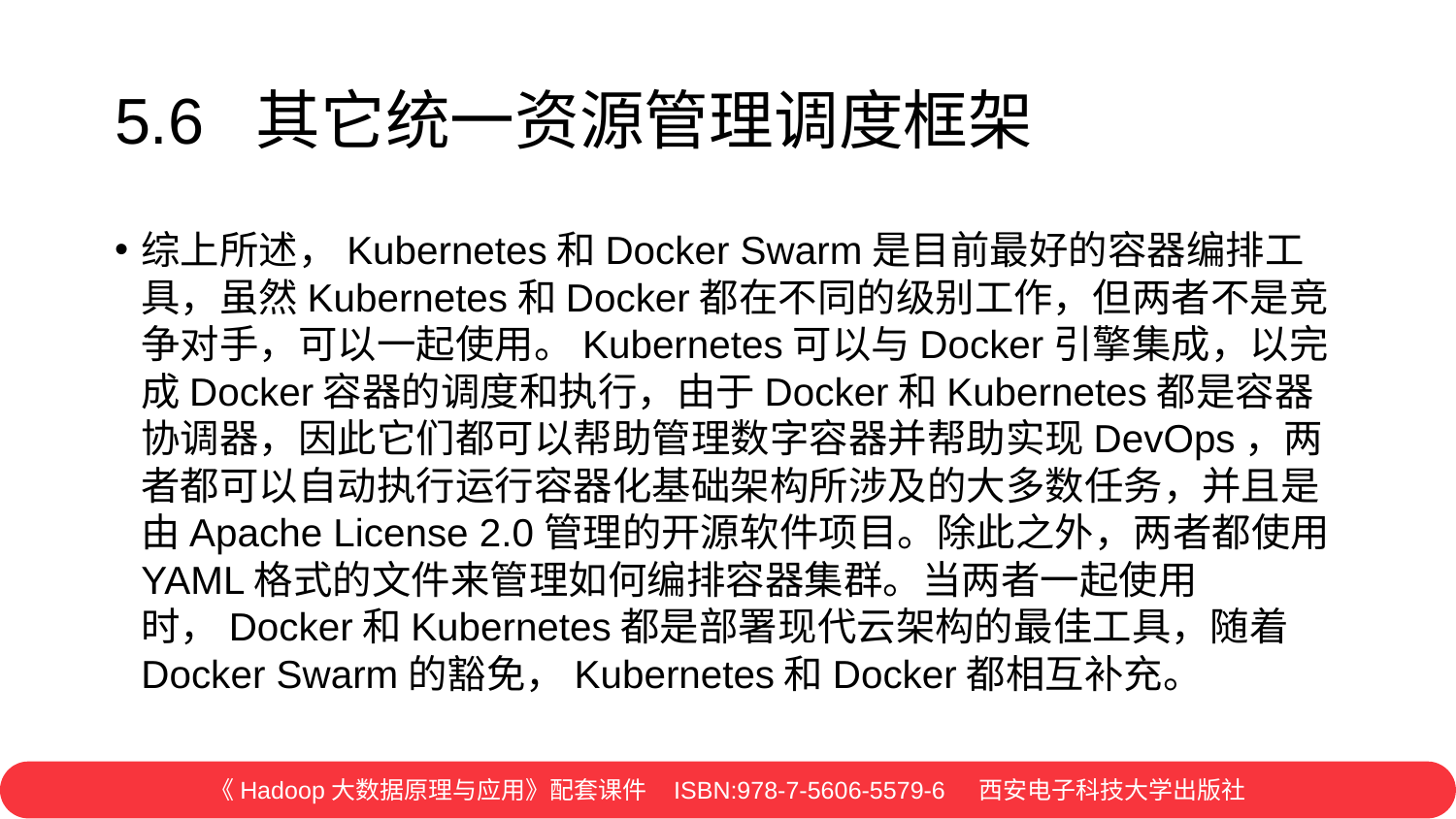

# 5.6  其它统一资源管理调度框架
综上所述，Kubernetes和Docker Swarm是目前最好的容器编排工具，虽然Kubernetes和Docker都在不同的级别工作，但两者不是竞争对手，可以一起使用。Kubernetes可以与Docker引擎集成，以完成Docker容器的调度和执行，由于Docker和Kubernetes都是容器协调器，因此它们都可以帮助管理数字容器并帮助实现DevOps，两者都可以自动执行运行容器化基础架构所涉及的大多数任务，并且是由Apache License 2.0管理的开源软件项目。除此之外，两者都使用YAML格式的文件来管理如何编排容器集群。当两者一起使用时，Docker和Kubernetes都是部署现代云架构的最佳工具，随着Docker Swarm的豁免，Kubernetes和Docker都相互补充。